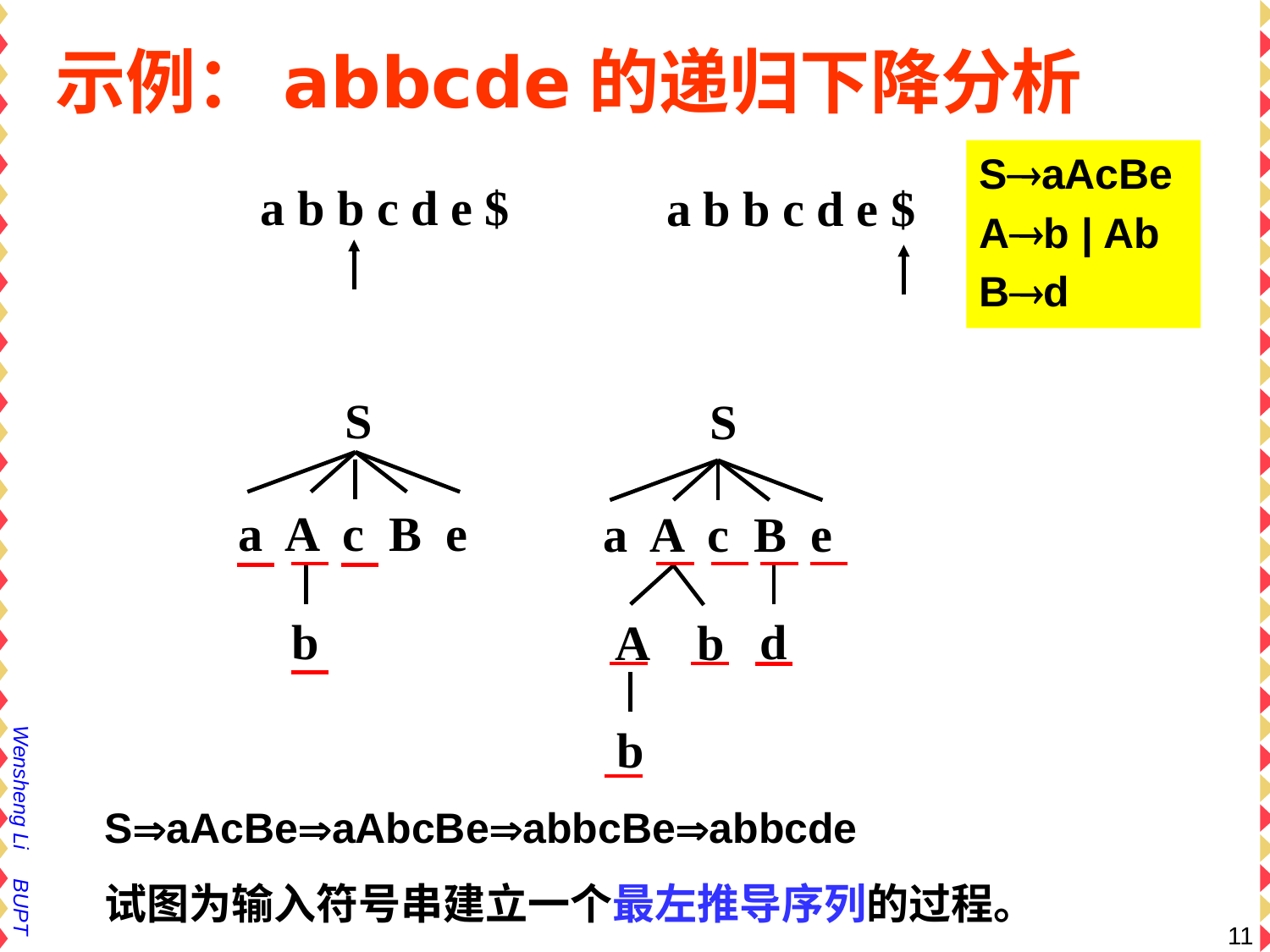

# 示例：abbcde的递归下降分析
S→aAcBe
A→b | Ab
B→d
a b b c d e $
a b b c d e $

S
a  A  c  B  e

S
a  A  c  B  e
b
d
A    b
b
S⇒aAcBe⇒aAbcBe⇒abbcBe⇒abbcde
试图为输入符号串建立一个最左推导序列的过程。
11